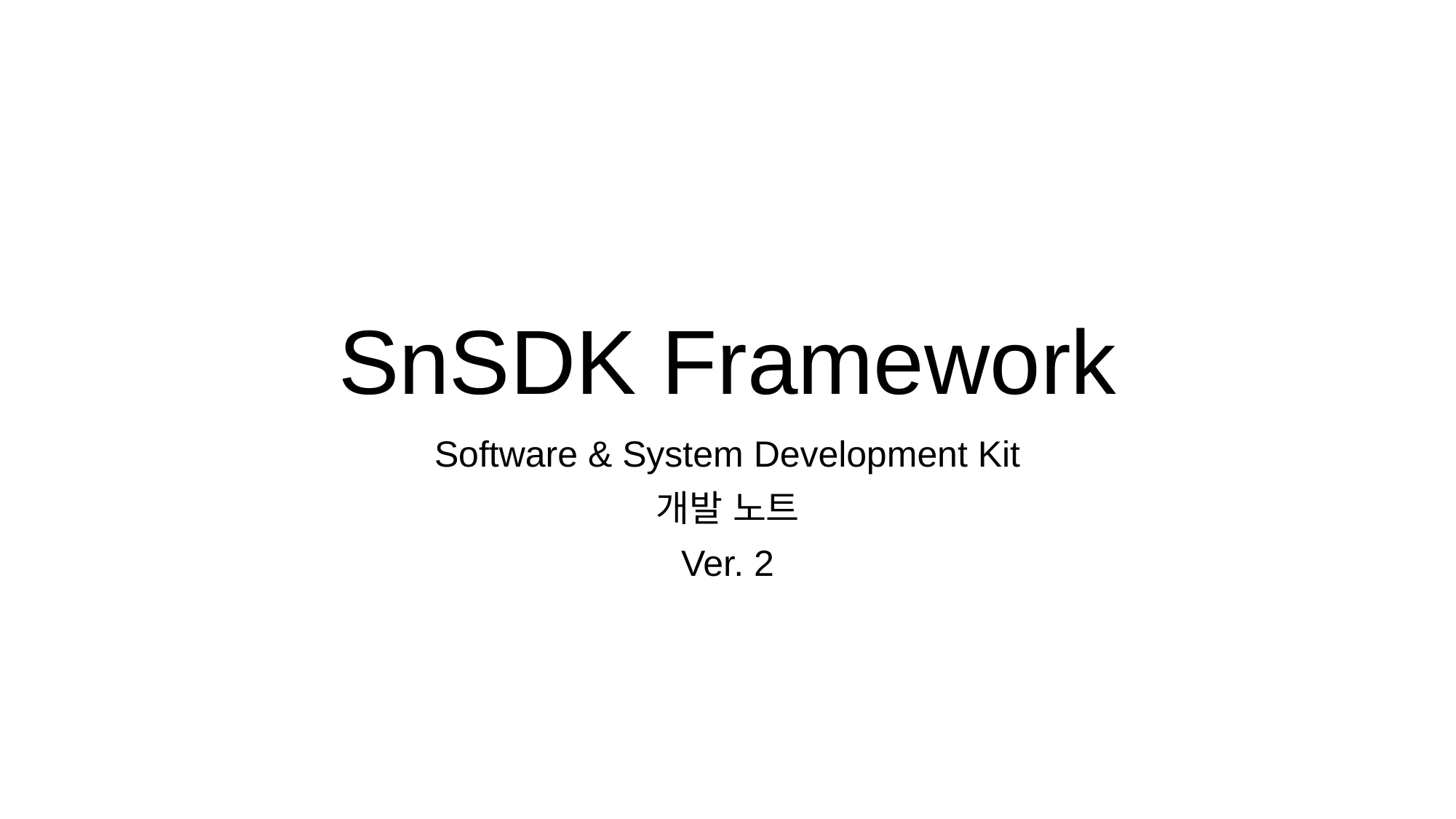

# SnSDK Framework
Software & System Development Kit
개발 노트
Ver. 2